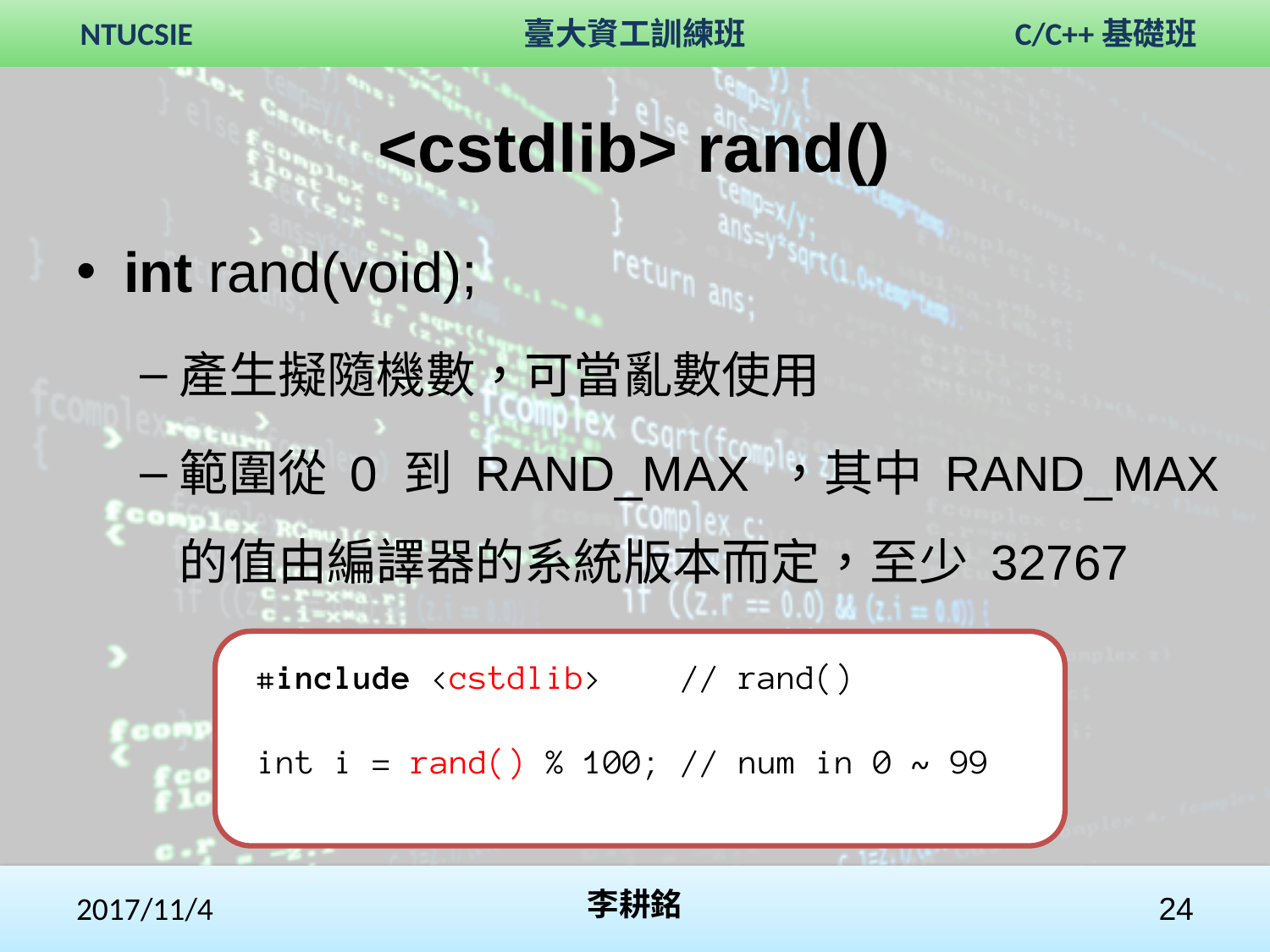

# <cstdlib> rand()
int rand(void);
產生擬隨機數，可當亂數使用
範圍從 0 到 RAND_MAX ，其中 RAND_MAX 的值由編譯器的系統版本而定，至少 32767
 #include <cstdlib>    // rand()

 int i = rand() % 100; // num in 0 ~ 99

2017/11/4
李耕銘
24